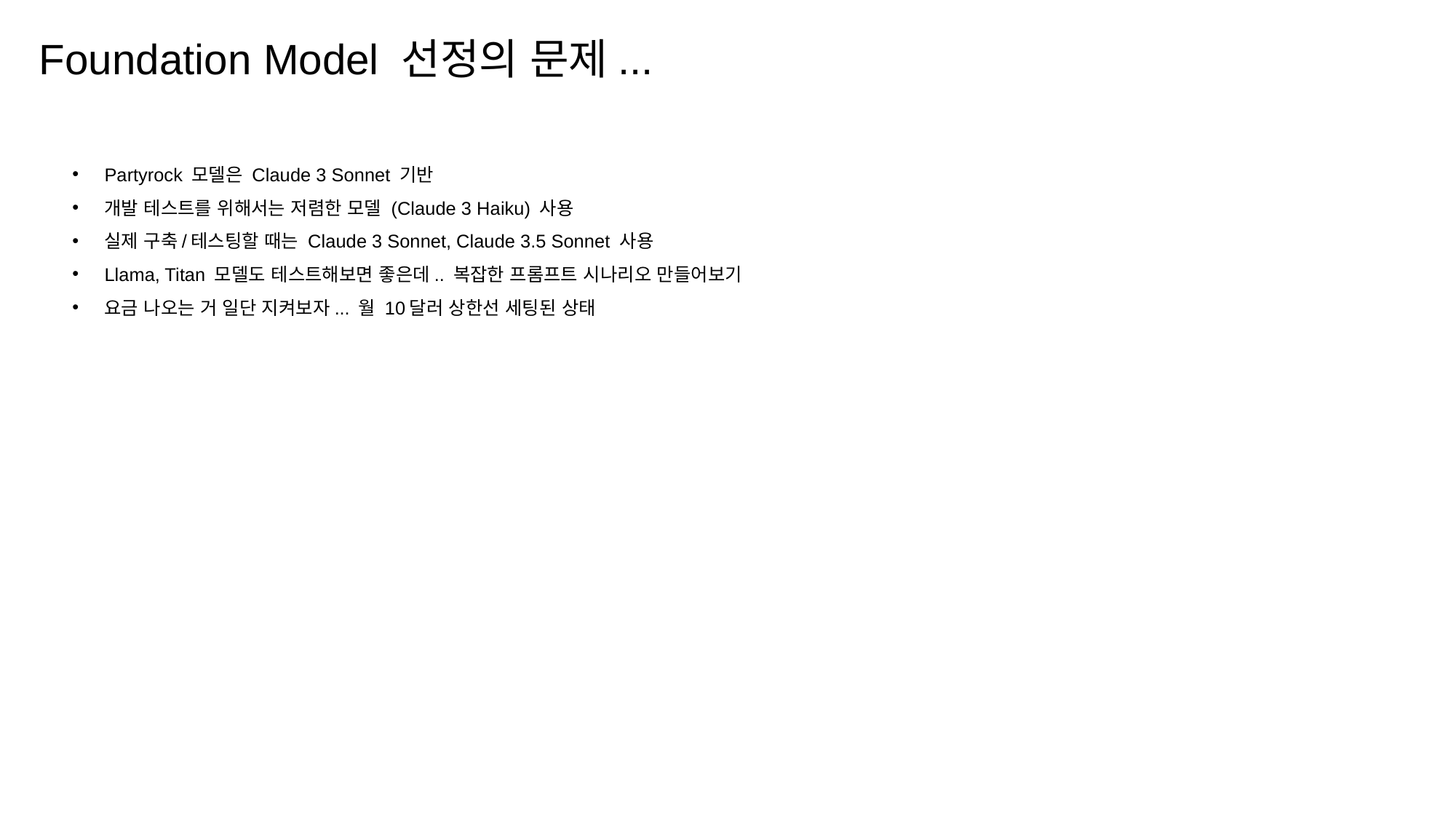

# Foundation Model 선정의 문제...
Partyrock 모델은 Claude 3 Sonnet 기반
개발 테스트를 위해서는 저렴한 모델 (Claude 3 Haiku) 사용
실제 구축/테스팅할 때는 Claude 3 Sonnet, Claude 3.5 Sonnet 사용
Llama, Titan 모델도 테스트해보면 좋은데.. 복잡한 프롬프트 시나리오 만들어보기
요금 나오는 거 일단 지켜보자... 월 10달러 상한선 세팅된 상태